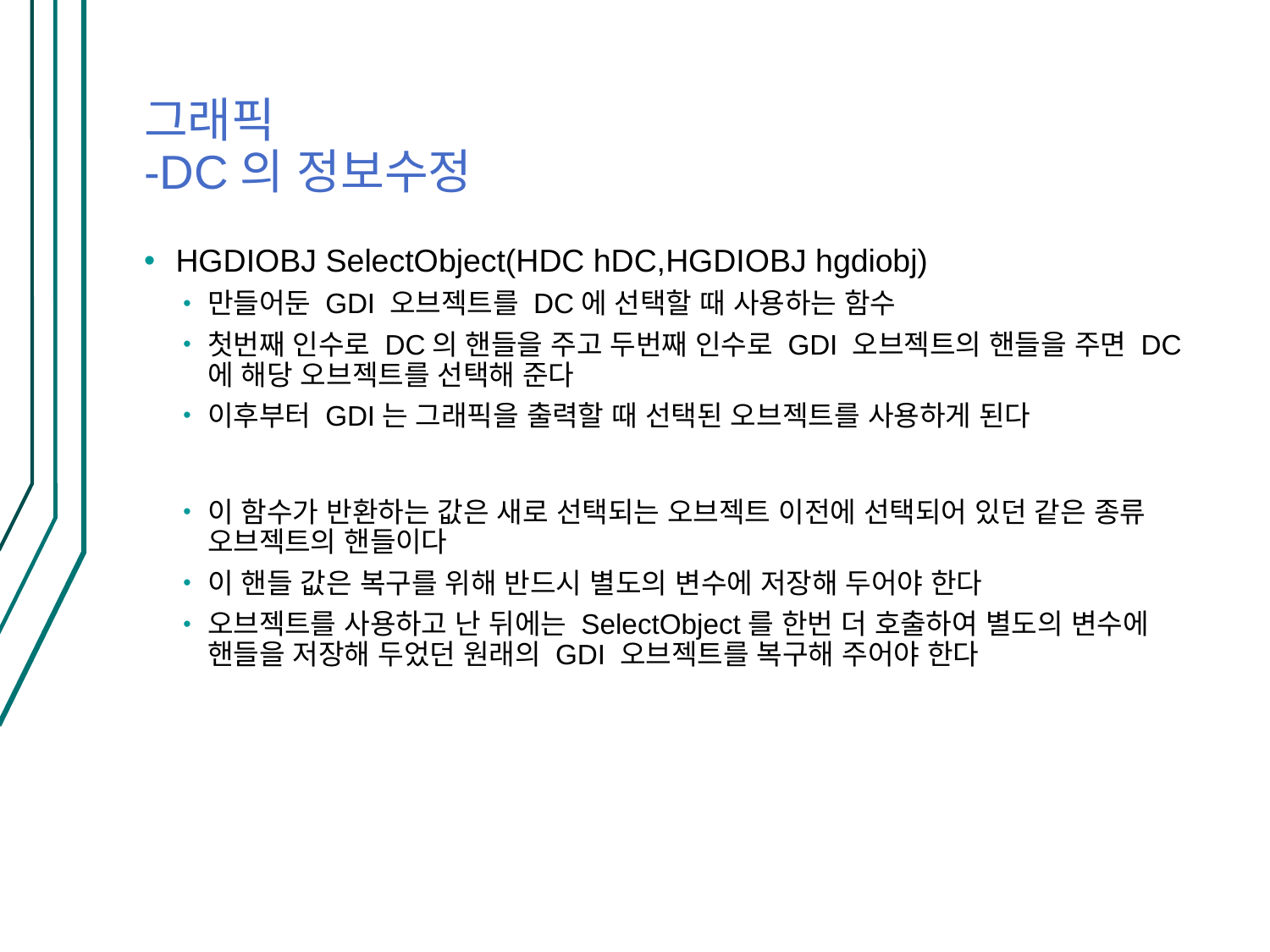

# 그래픽 -DC의 정보수정
HGDIOBJ SelectObject(HDC hDC,HGDIOBJ hgdiobj)
만들어둔 GDI 오브젝트를 DC에 선택할 때 사용하는 함수
첫번째 인수로 DC의 핸들을 주고 두번째 인수로 GDI 오브젝트의 핸들을 주면 DC에 해당 오브젝트를 선택해 준다
이후부터 GDI는 그래픽을 출력할 때 선택된 오브젝트를 사용하게 된다

이 함수가 반환하는 값은 새로 선택되는 오브젝트 이전에 선택되어 있던 같은 종류 오브젝트의 핸들이다
이 핸들 값은 복구를 위해 반드시 별도의 변수에 저장해 두어야 한다
오브젝트를 사용하고 난 뒤에는 SelectObject를 한번 더 호출하여 별도의 변수에 핸들을 저장해 두었던 원래의 GDI 오브젝트를 복구해 주어야 한다